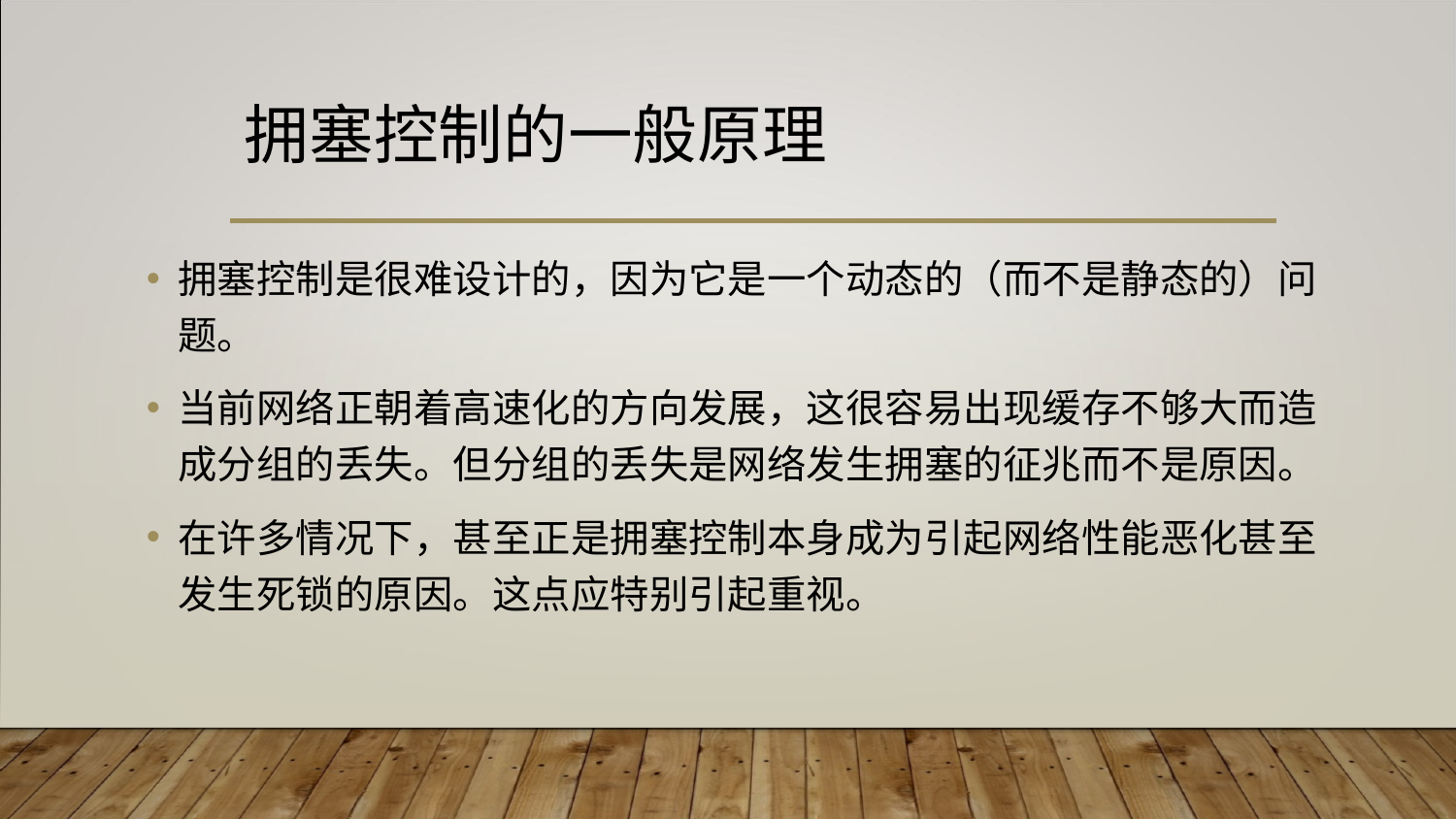

# 拥塞控制的一般原理
拥塞控制是很难设计的，因为它是一个动态的（而不是静态的）问题。
当前网络正朝着高速化的方向发展，这很容易出现缓存不够大而造成分组的丢失。但分组的丢失是网络发生拥塞的征兆而不是原因。
在许多情况下，甚至正是拥塞控制本身成为引起网络性能恶化甚至发生死锁的原因。这点应特别引起重视。